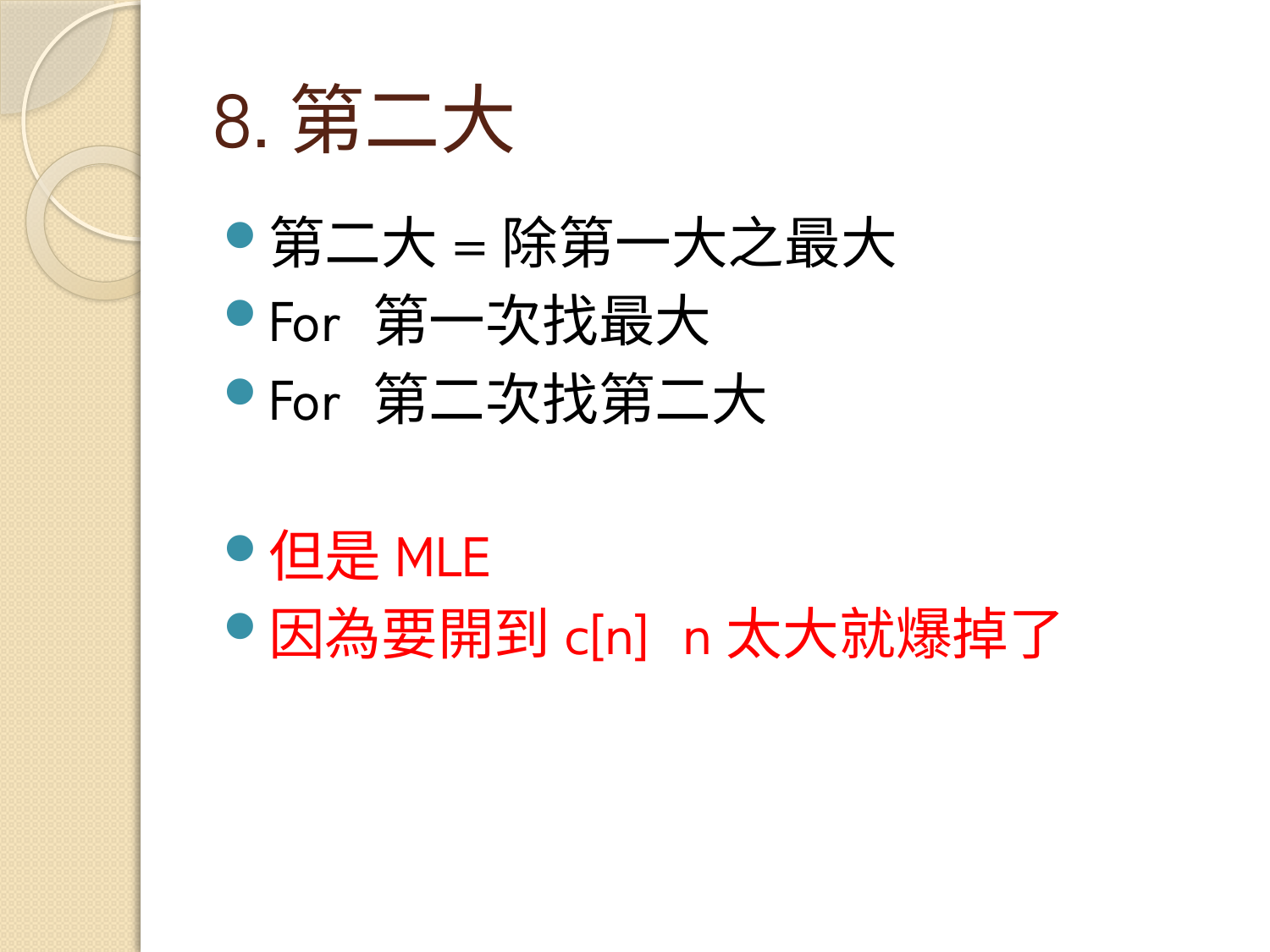

# 8.第二大
第二大=除第一大之最大
For 第一次找最大
For 第二次找第二大

但是MLE
因為要開到c[n]  n太大就爆掉了